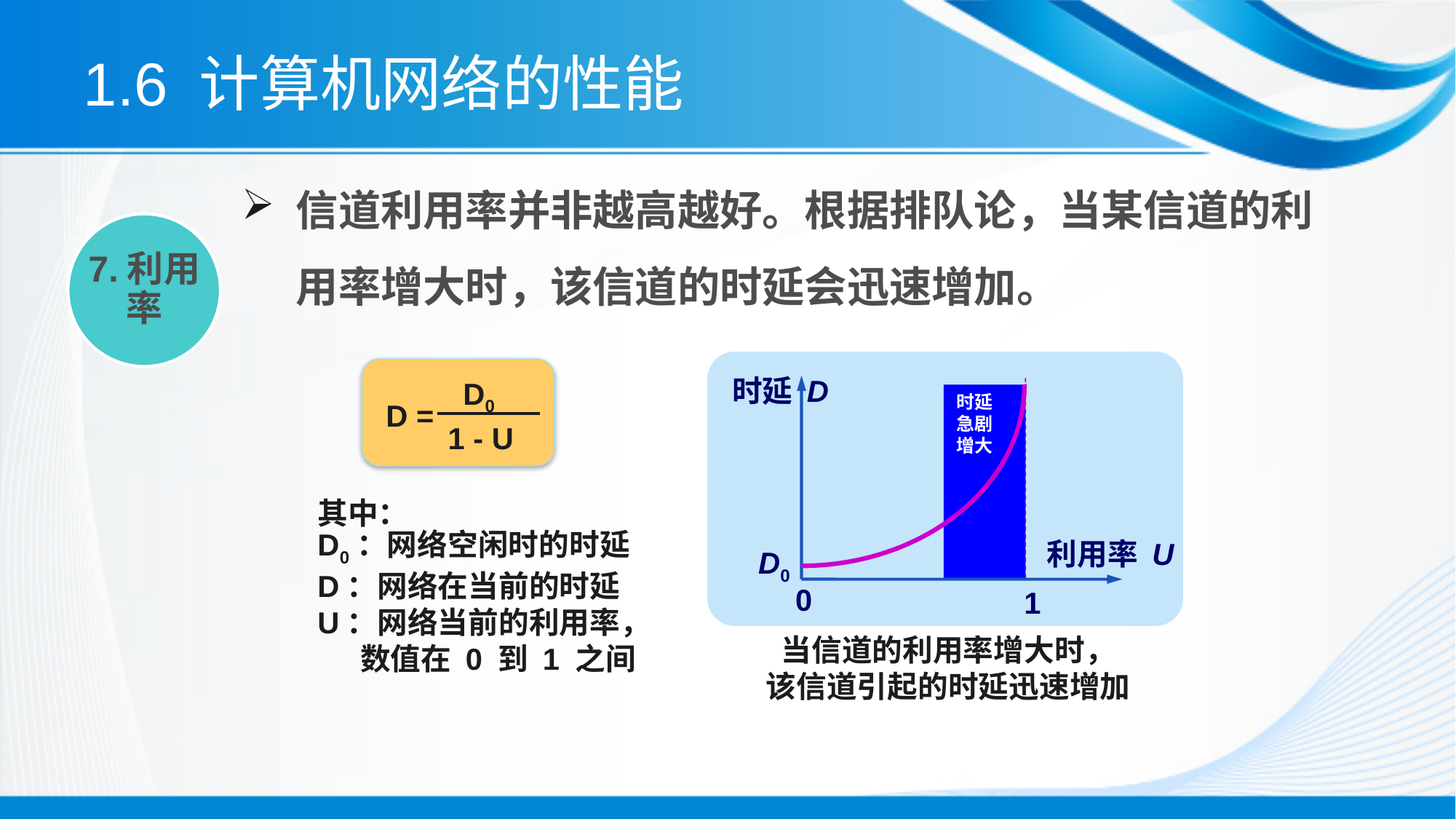

# 1.6 计算机网络的性能
信道利用率并非越高越好。根据排队论，当某信道的利用率增大时，该信道的时延会迅速增加。

7.利用率

时延 D

时延急剧增大

利用率 U
D0
0
1

D0
D =
1 - U
其中：
D0：网络空闲时的时延
D：网络在当前的时延
U：网络当前的利用率，数值在 0 到 1 之间
当信道的利用率增大时，
该信道引起的时延迅速增加